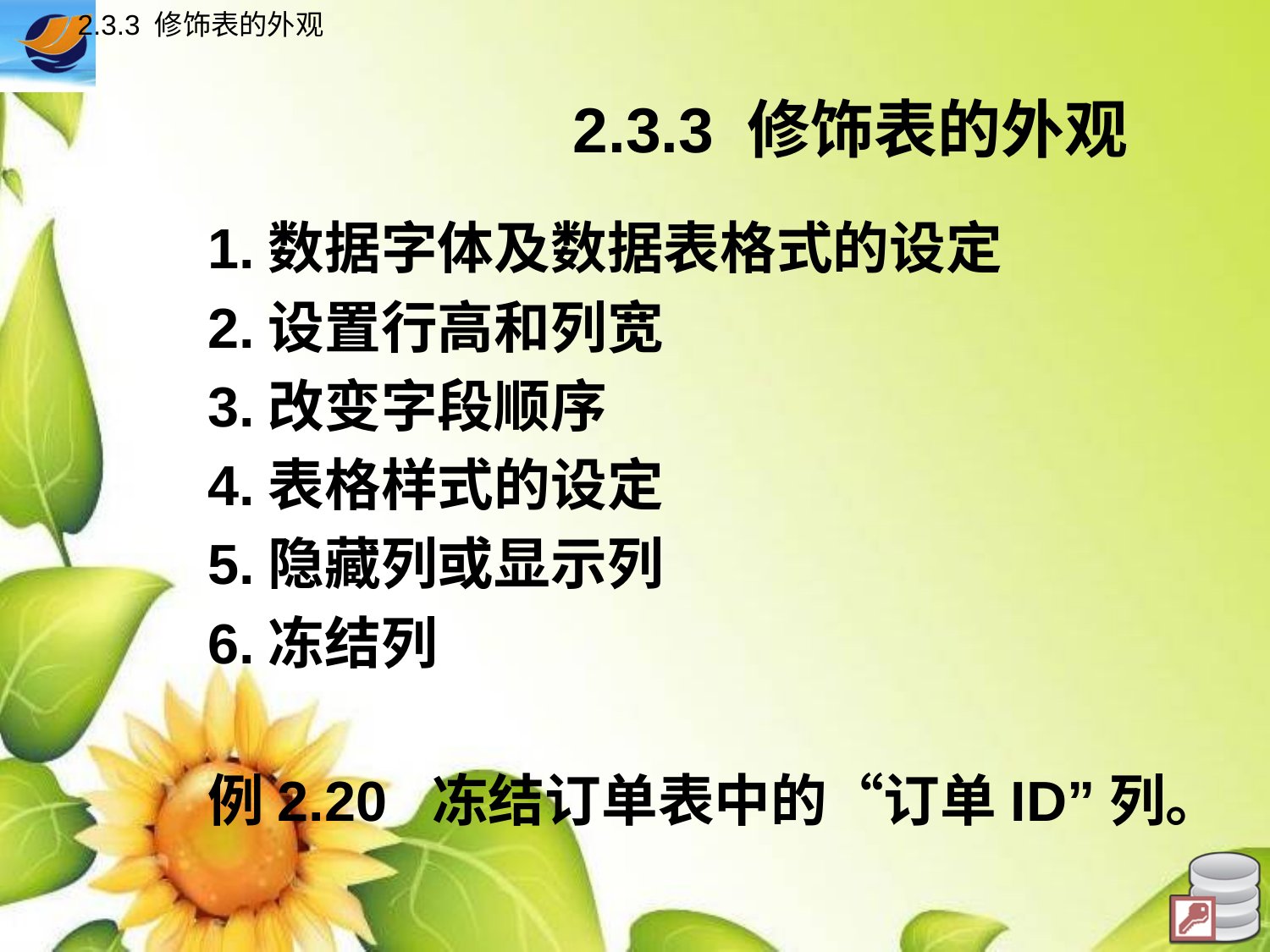

2.3.3 修饰表的外观
# 2.3.3 修饰表的外观
1.数据字体及数据表格式的设定
2.设置行高和列宽
3.改变字段顺序
4.表格样式的设定
5.隐藏列或显示列
6.冻结列

例2.20  冻结订单表中的“订单ID”列。